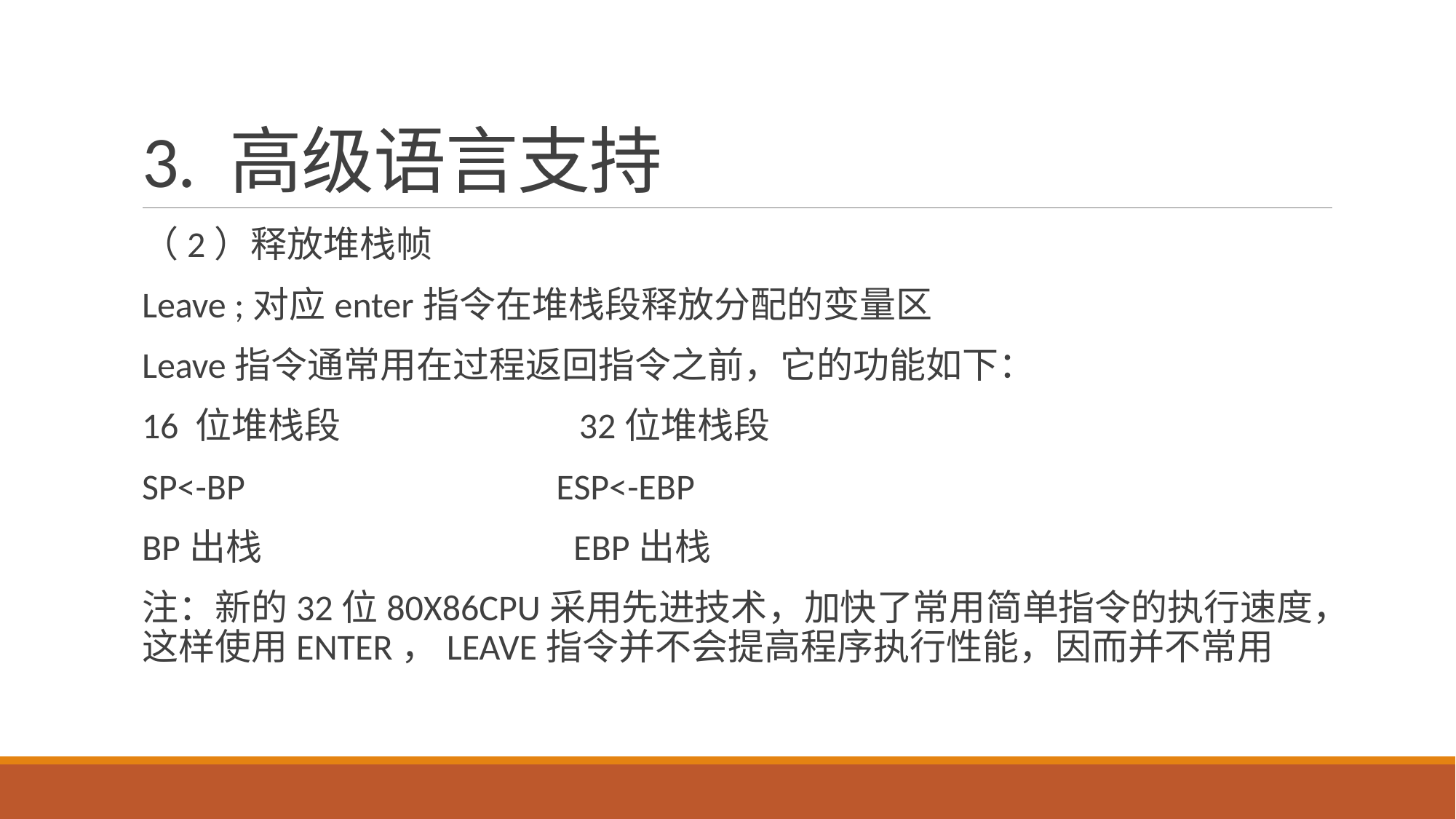

# 3. 高级语言支持
（2）释放堆栈帧
Leave ;对应enter指令在堆栈段释放分配的变量区
Leave指令通常用在过程返回指令之前，它的功能如下：
16 位堆栈段                            32位堆栈段
SP<-BP                                      ESP<-EBP
BP出栈                                     EBP出栈
注：新的32位80X86CPU采用先进技术，加快了常用简单指令的执行速度，这样使用ENTER，LEAVE指令并不会提高程序执行性能，因而并不常用